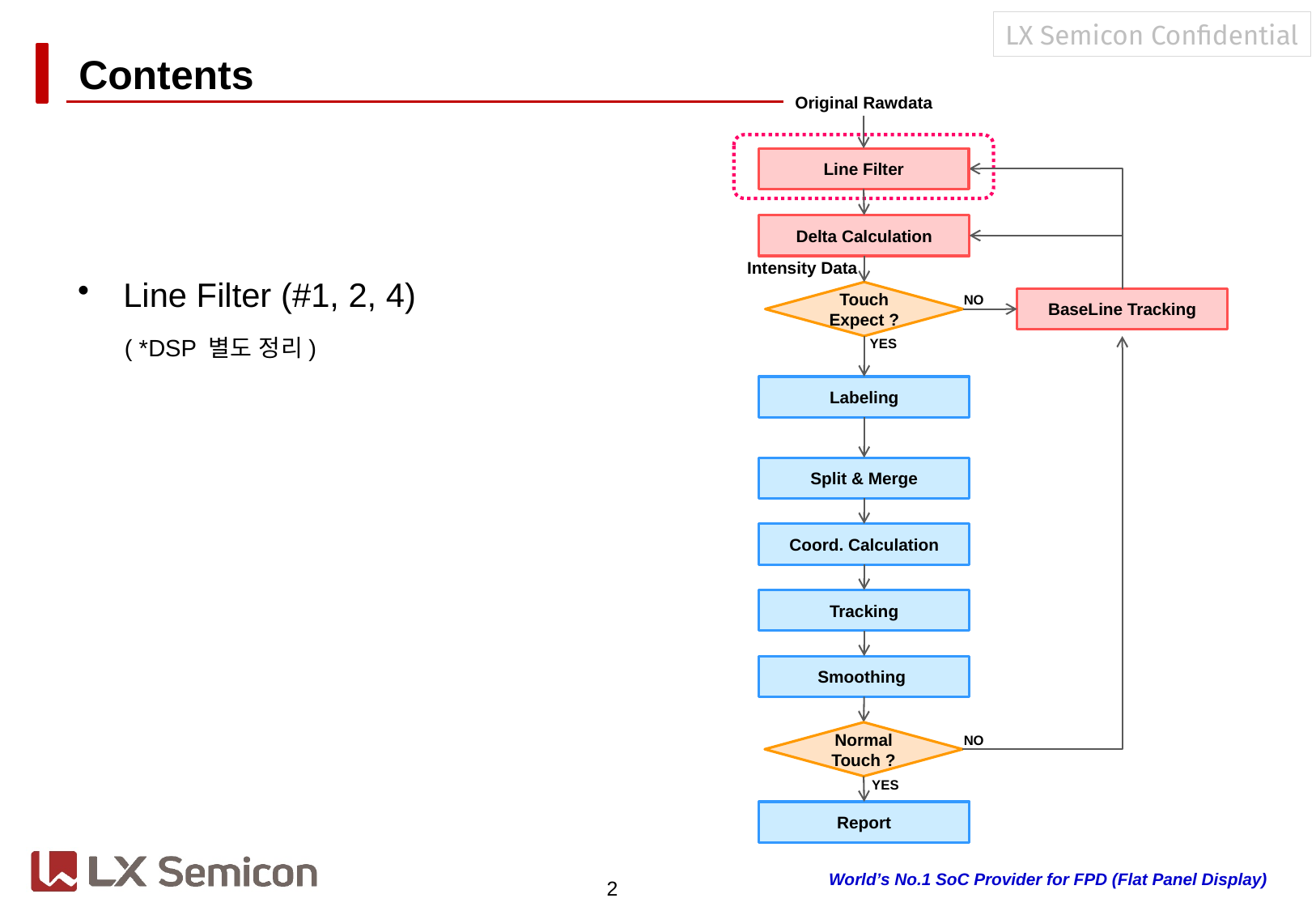

# Contents
Original Rawdata

Line Filter
Delta Calculation
Intensity Data
Touch Expect ?
NO
BaseLine Tracking
YES
Labeling
Split & Merge
Coord. Calculation
Tracking
Smoothing
Normal Touch ?
NO
YES
Report

Line Filter (#1, 2, 4)
       ( *DSP 별도 정리)